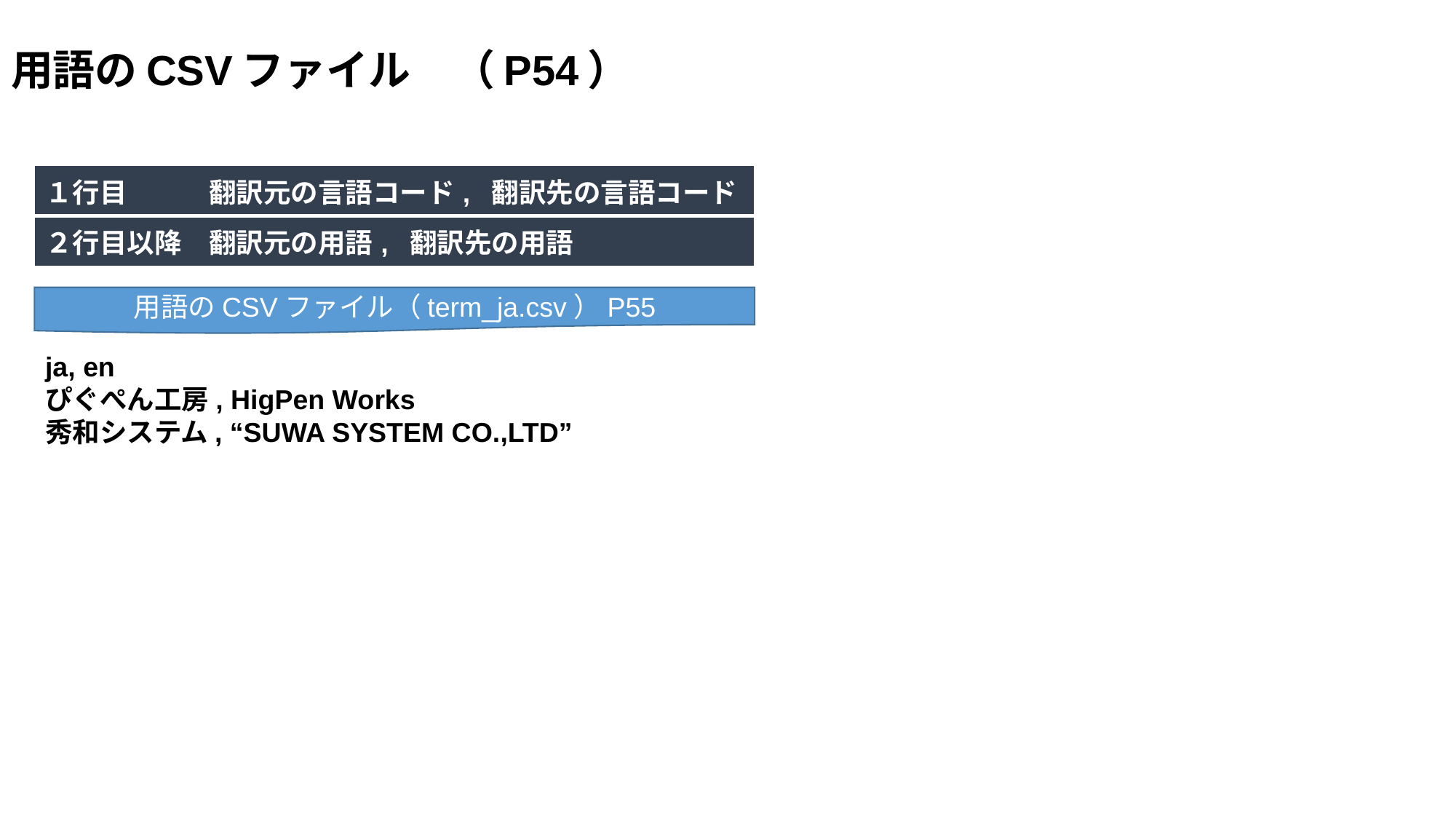

用語のCSVファイル　（P54）
| １行目　　　翻訳元の言語コード, 翻訳先の言語コード |
| --- |
| ２行目以降　翻訳元の用語, 翻訳先の用語 |
用語のCSVファイル（term_ja.csv）P55
ja, en
ぴぐぺん工房, HigPen Works
秀和システム, “SUWA SYSTEM CO.,LTD”